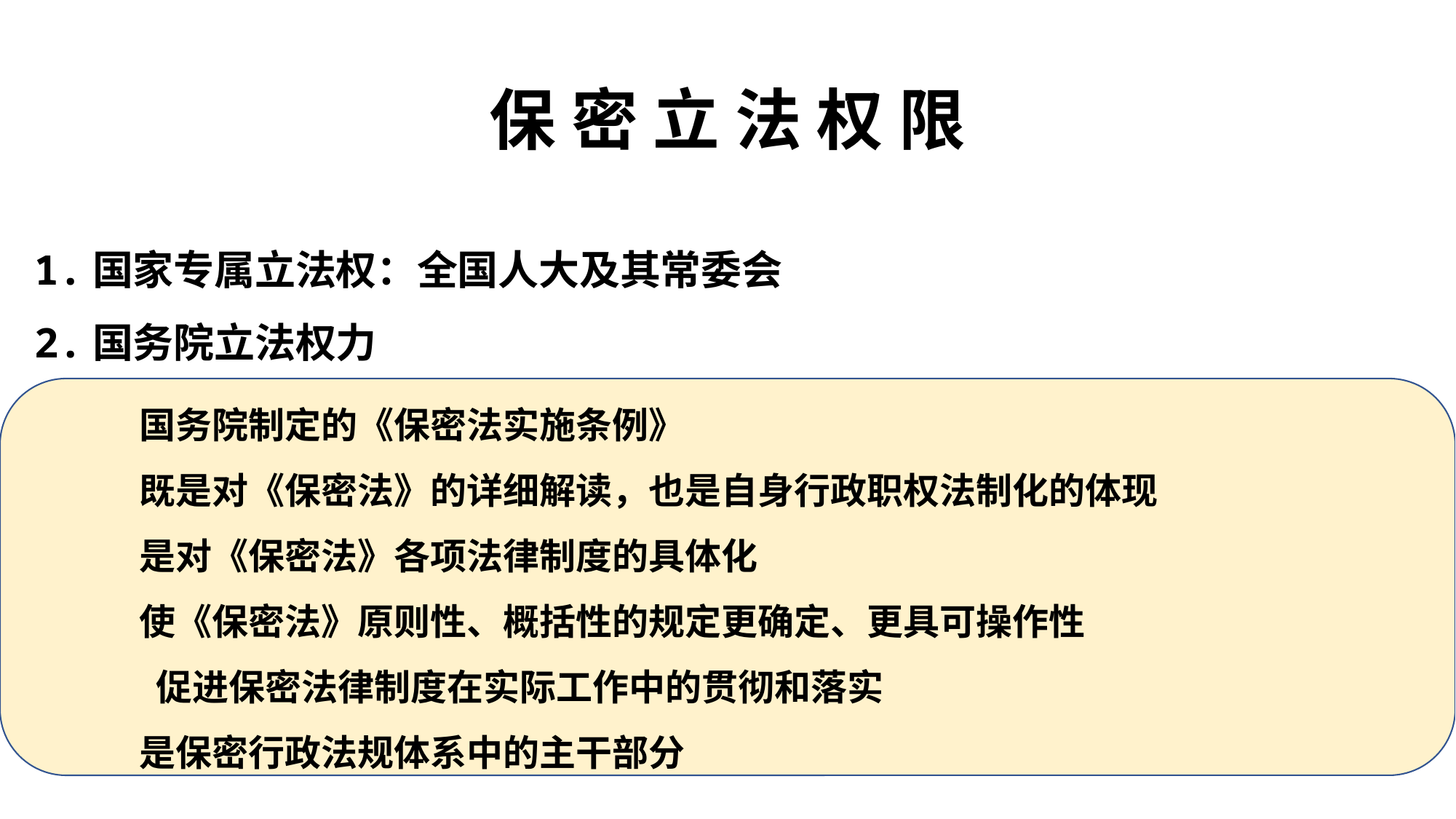

# 保 密 立 法 权 限
1.国家专属立法权：全国人大及其常委会
2.国务院立法权力
3.国家保密局及其他国务院所属机关立法权力
4.地方权力机关、行政机关的立法权
  (1)省、自治区、直辖市的人民代表大会及其常务委员会 地方性保密法规
  (2)较大的市的人民代表大会及其常务委员会           地方性保密法规
  (3)省、自治区、直辖市和较大的市的人民政府         保密规章
	国务院制定的《保密法实施条例》
	既是对《保密法》的详细解读，也是自身行政职权法制化的体现
	是对《保密法》各项法律制度的具体化
	使《保密法》原则性、概括性的规定更确定、更具可操作性
	 促进保密法律制度在实际工作中的贯彻和落实
	是保密行政法规体系中的主干部分